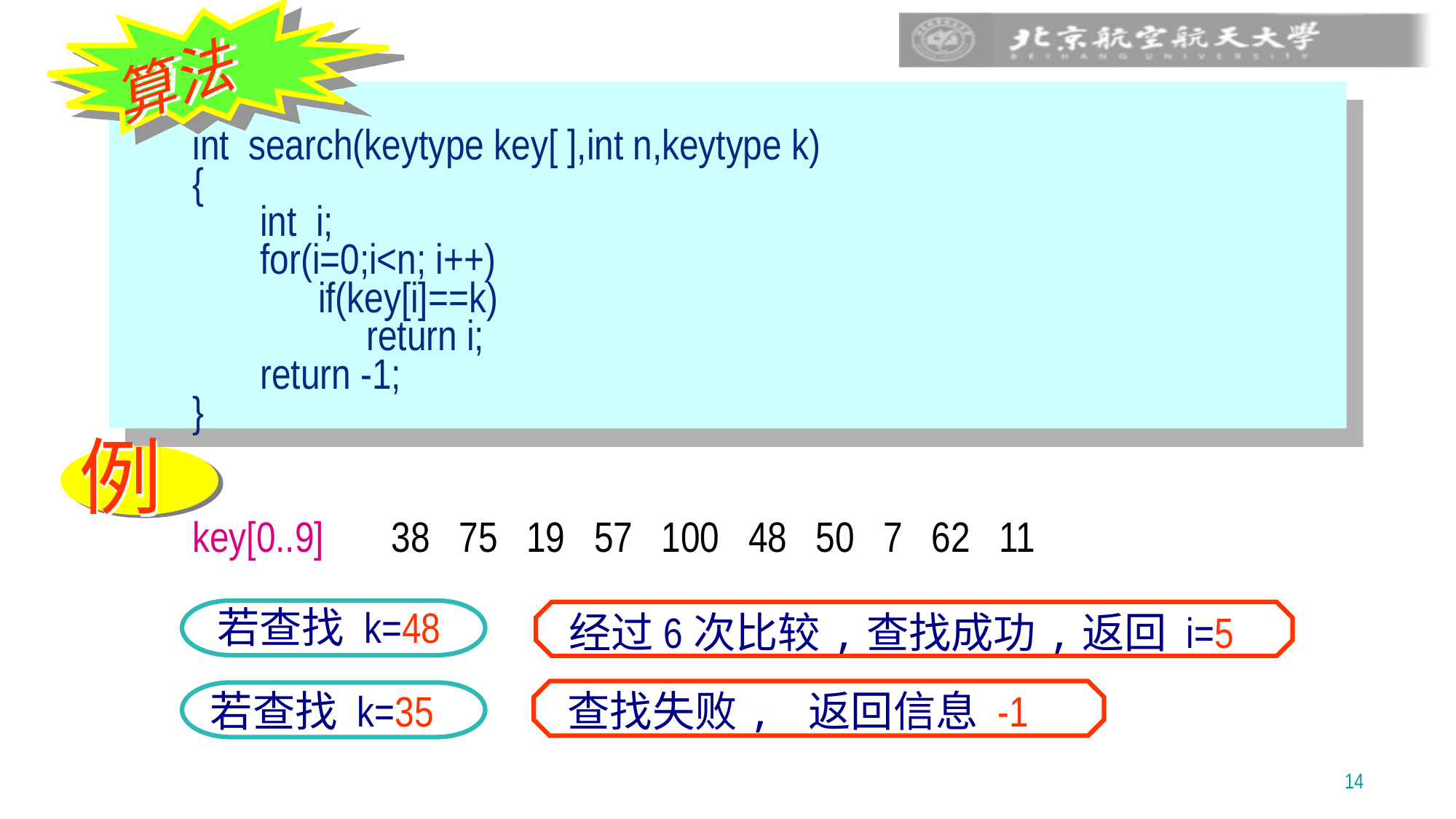

算法

int  search(keytype key[ ],int n,keytype k)
{
       int  i;
       for(i=0;i<n; i++)
             if(key[i]==k)
                  return i;
       return -1;
}
例

key[0..9]       38   75   19   57   100   48   50   7   62   11
若查找 k=48

经过6次比较,查找成功,返回 i=5

若查找 k=35

查找失败, 返回信息 -1

14